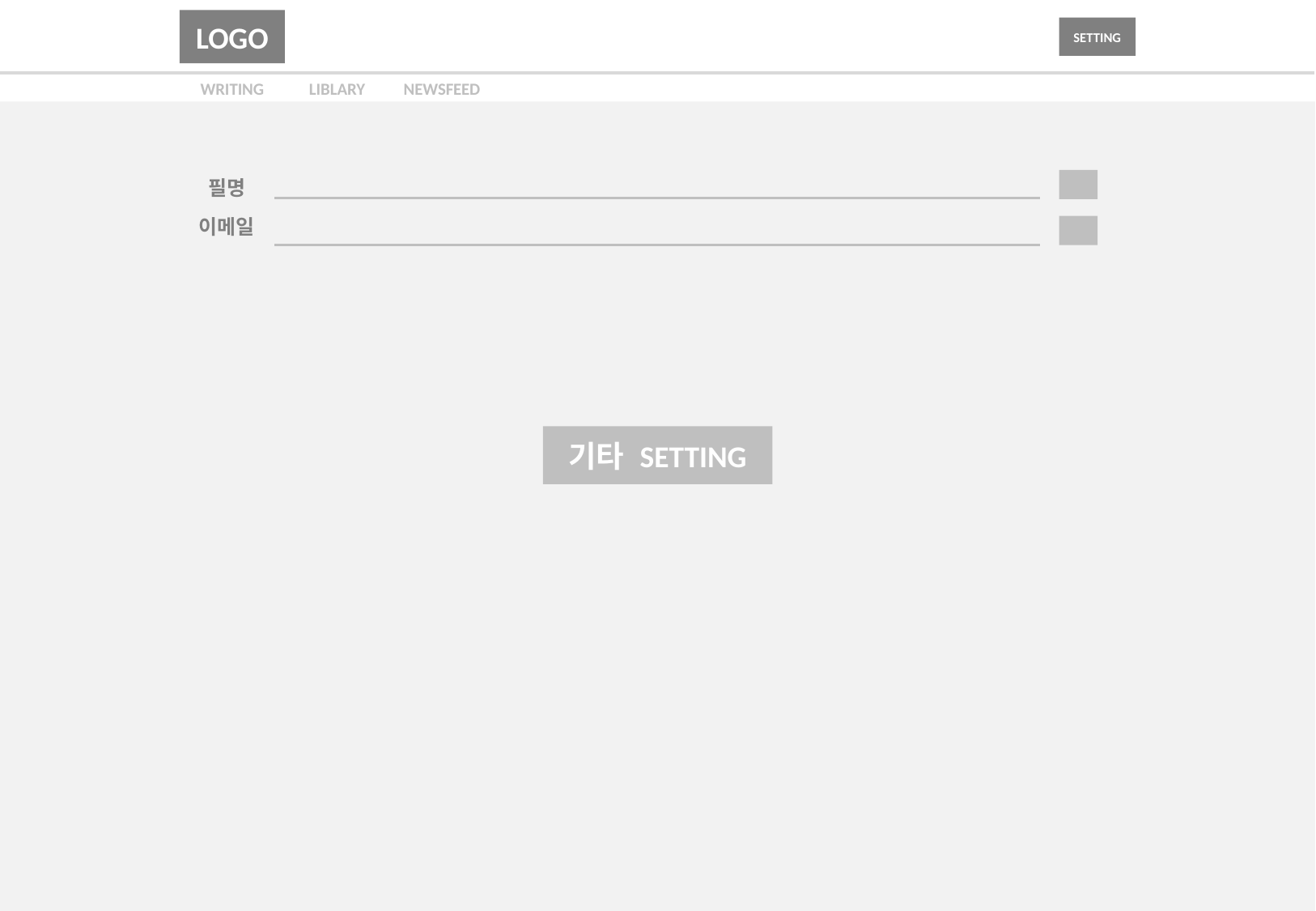

LOGO
SETTING
WRITING
LIBLARY
NEWSFEED

필명

이메일

기타 SETTING